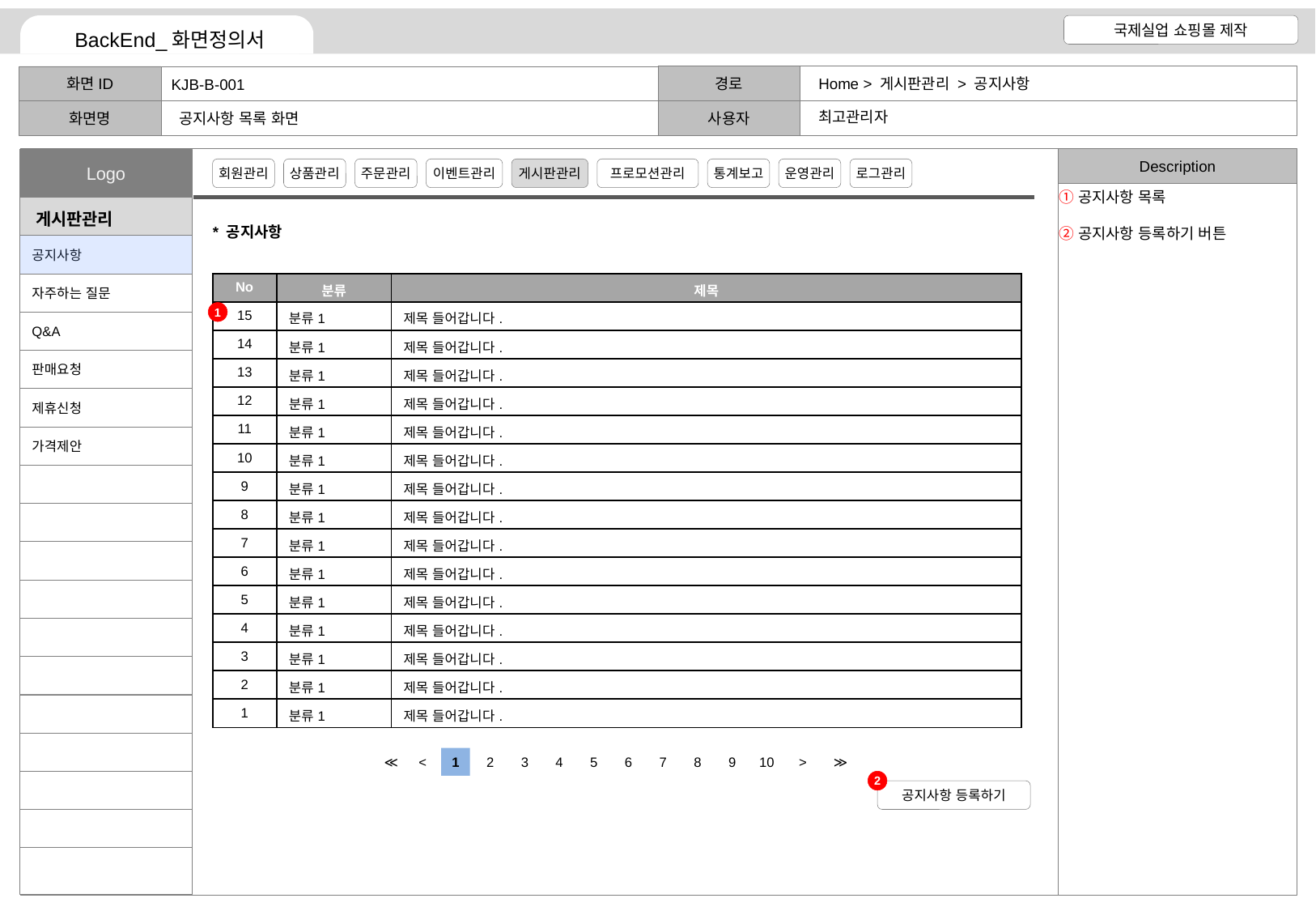

Home > 게시판관리 > 공지사항
KJB-B-001
최고관리자
공지사항 목록 화면
공지사항 목록

공지사항 등록하기 버튼
* 공지사항

| No | 분류 | 제목 |
| --- | --- | --- |
| 15 | 분류1 | 제목 들어갑니다. |
| 14 | 분류1 | 제목 들어갑니다. |
| 13 | 분류1 | 제목 들어갑니다. |
| 12 | 분류1 | 제목 들어갑니다. |
| 11 | 분류1 | 제목 들어갑니다. |
| 10 | 분류1 | 제목 들어갑니다. |
| 9 | 분류1 | 제목 들어갑니다. |
| 8 | 분류1 | 제목 들어갑니다. |
| 7 | 분류1 | 제목 들어갑니다. |
| 6 | 분류1 | 제목 들어갑니다. |
| 5 | 분류1 | 제목 들어갑니다. |
| 4 | 분류1 | 제목 들어갑니다. |
| 3 | 분류1 | 제목 들어갑니다. |
| 2 | 분류1 | 제목 들어갑니다. |
| 1 | 분류1 | 제목 들어갑니다. |
1
≪
<
1
2
3
4
5
6
7
8
9
10
>
≫
2
공지사항 등록하기